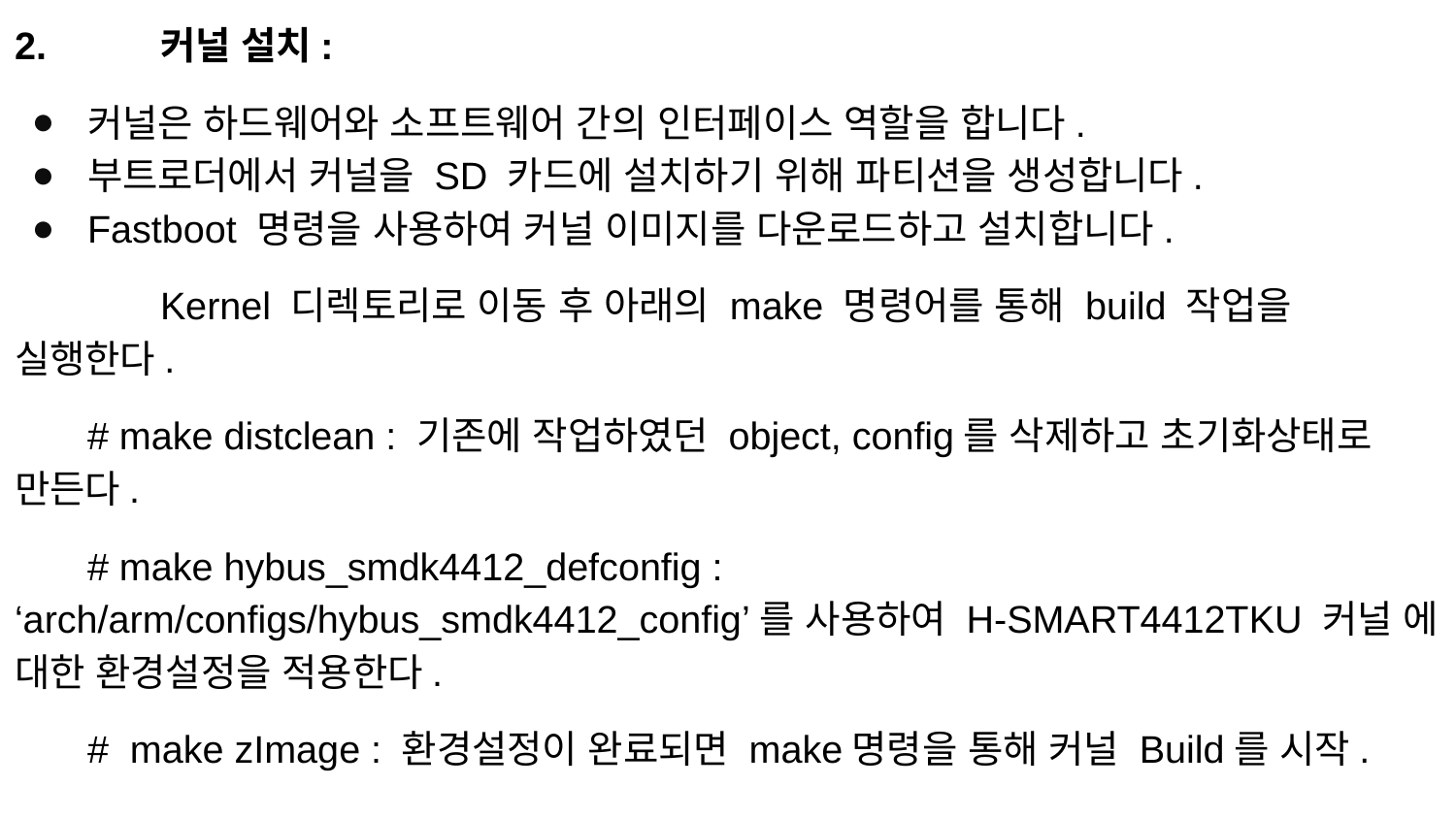

2. 	커널 설치:
커널은 하드웨어와 소프트웨어 간의 인터페이스 역할을 합니다.
부트로더에서 커널을 SD 카드에 설치하기 위해 파티션을 생성합니다.
Fastboot 명령을 사용하여 커널 이미지를 다운로드하고 설치합니다.
	Kernel 디렉토리로 이동 후 아래의 make 명령어를 통해 build 작업을 실행한다.
# make distclean : 기존에 작업하였던 object, config를 삭제하고 초기화상태로 만든다.
# make hybus_smdk4412_defconfig : ‘arch/arm/configs/hybus_smdk4412_config’를 사용하여 H-SMART4412TKU 커널 에 대한 환경설정을 적용한다.
#  make zImage : 환경설정이 완료되면 make명령을 통해 커널 Build를 시작.